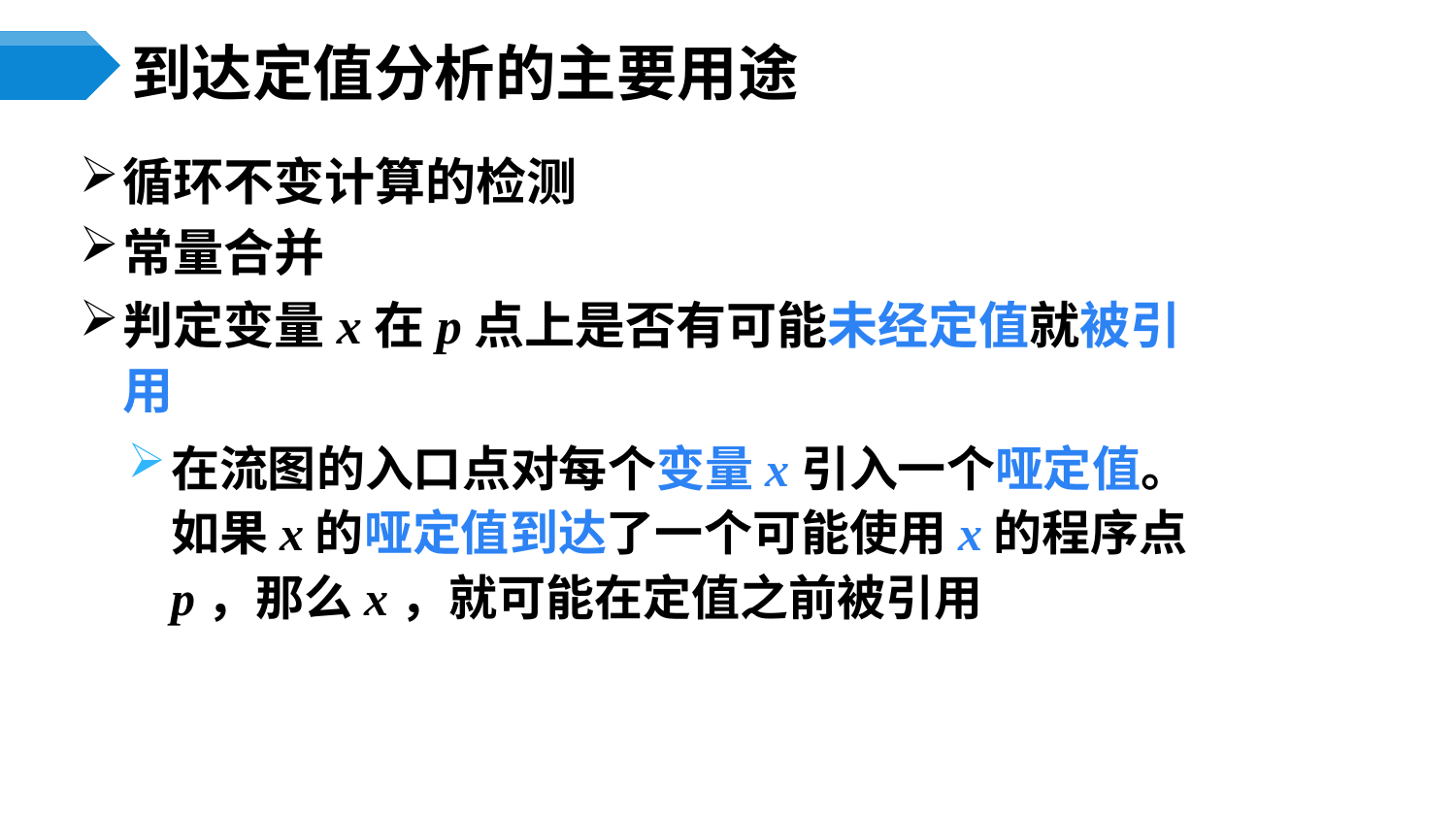

# 到达定值分析的主要用途
循环不变计算的检测
常量合并
判定变量x在p点上是否有可能未经定值就被引用
在流图的入口点对每个变量x引入一个哑定值。如果x的哑定值到达了一个可能使用x的程序点p，那么x，就可能在定值之前被引用